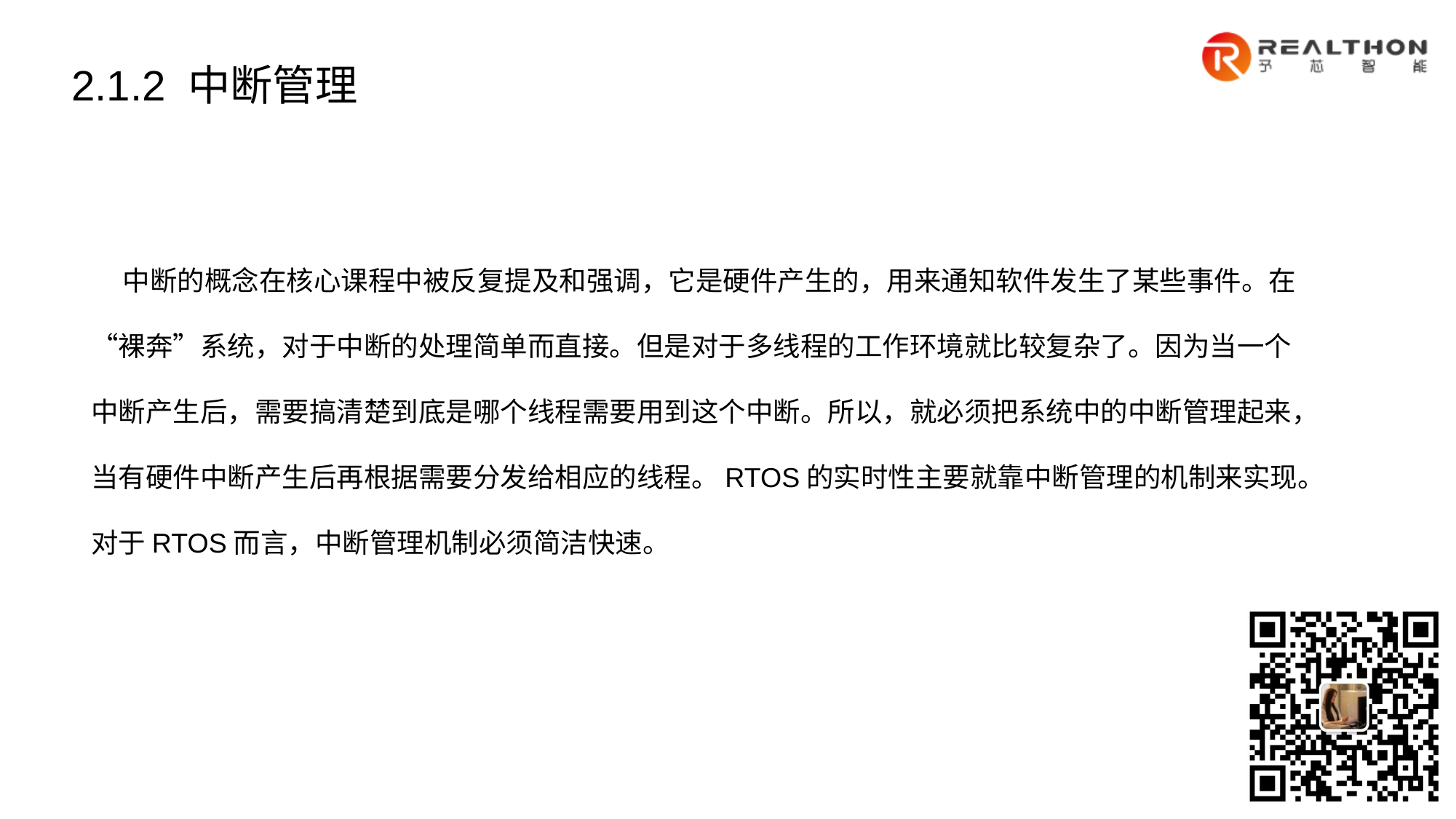

2.1.2 中断管理
中断的概念在核心课程中被反复提及和强调，它是硬件产生的，用来通知软件发生了某些事件。在“裸奔”系统，对于中断的处理简单而直接。但是对于多线程的工作环境就比较复杂了。因为当一个中断产生后，需要搞清楚到底是哪个线程需要用到这个中断。所以，就必须把系统中的中断管理起来，当有硬件中断产生后再根据需要分发给相应的线程。RTOS的实时性主要就靠中断管理的机制来实现。对于RTOS而言，中断管理机制必须简洁快速。